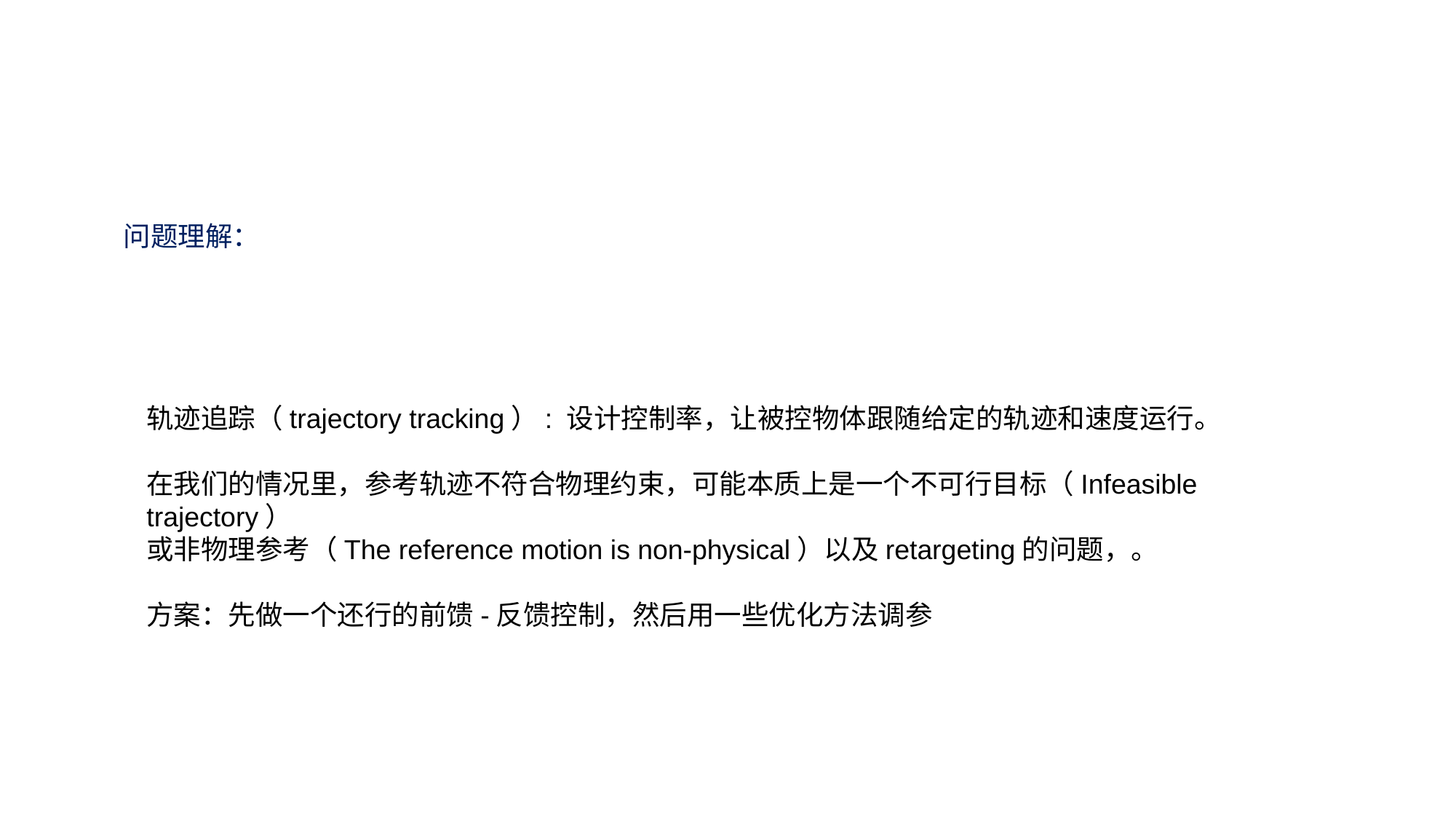

问题理解：
轨迹追踪（trajectory tracking）: 设计控制率，让被控物体跟随给定的轨迹和速度运行。

在我们的情况里，参考轨迹不符合物理约束，可能本质上是一个不可行目标（Infeasible trajectory）
或非物理参考（The reference motion is non-physical）以及retargeting的问题，。

方案：先做一个还行的前馈-反馈控制，然后用一些优化方法调参